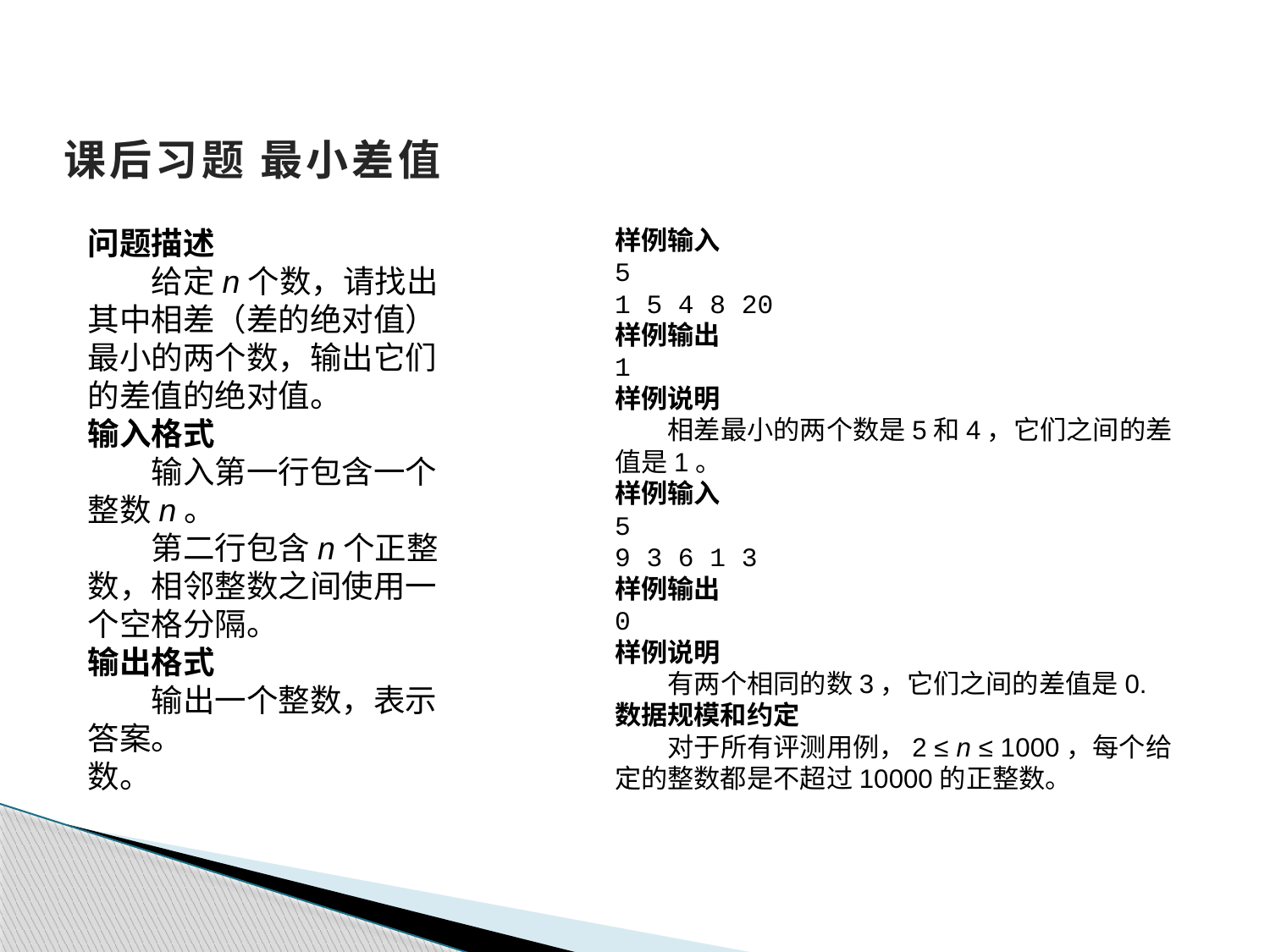

课后习题 最小差值
样例输入
5
1 5 4 8 20
样例输出
1
样例说明
　　相差最小的两个数是5和4，它们之间的差值是1。
样例输入
5
9 3 6 1 3
样例输出
0
样例说明
　　有两个相同的数3，它们之间的差值是0.
数据规模和约定
　　对于所有评测用例，2 ≤ n ≤ 1000，每个给定的整数都是不超过10000的正整数。
问题描述
　　给定n个数，请找出其中相差（差的绝对值）最小的两个数，输出它们的差值的绝对值。
输入格式
　　输入第一行包含一个整数n。
　　第二行包含n个正整数，相邻整数之间使用一个空格分隔。
输出格式
　　输出一个整数，表示答案。
数。